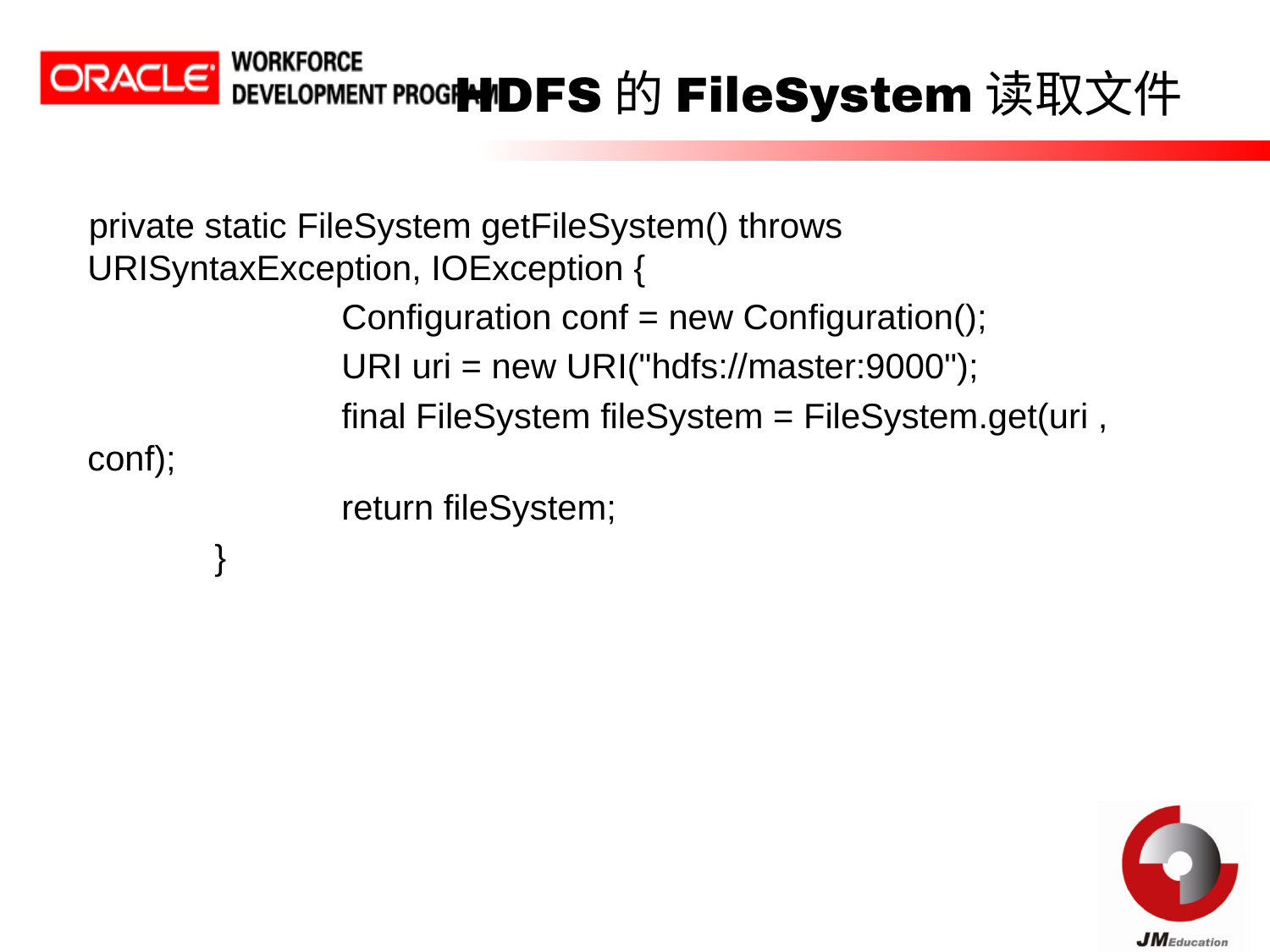

# HDFS的FileSystem读取文件
private static FileSystem getFileSystem() throws URISyntaxException, IOException {
		Configuration conf = new Configuration();
		URI uri = new URI("hdfs://master:9000");
		final FileSystem fileSystem = FileSystem.get(uri , conf);
		return fileSystem;
	}